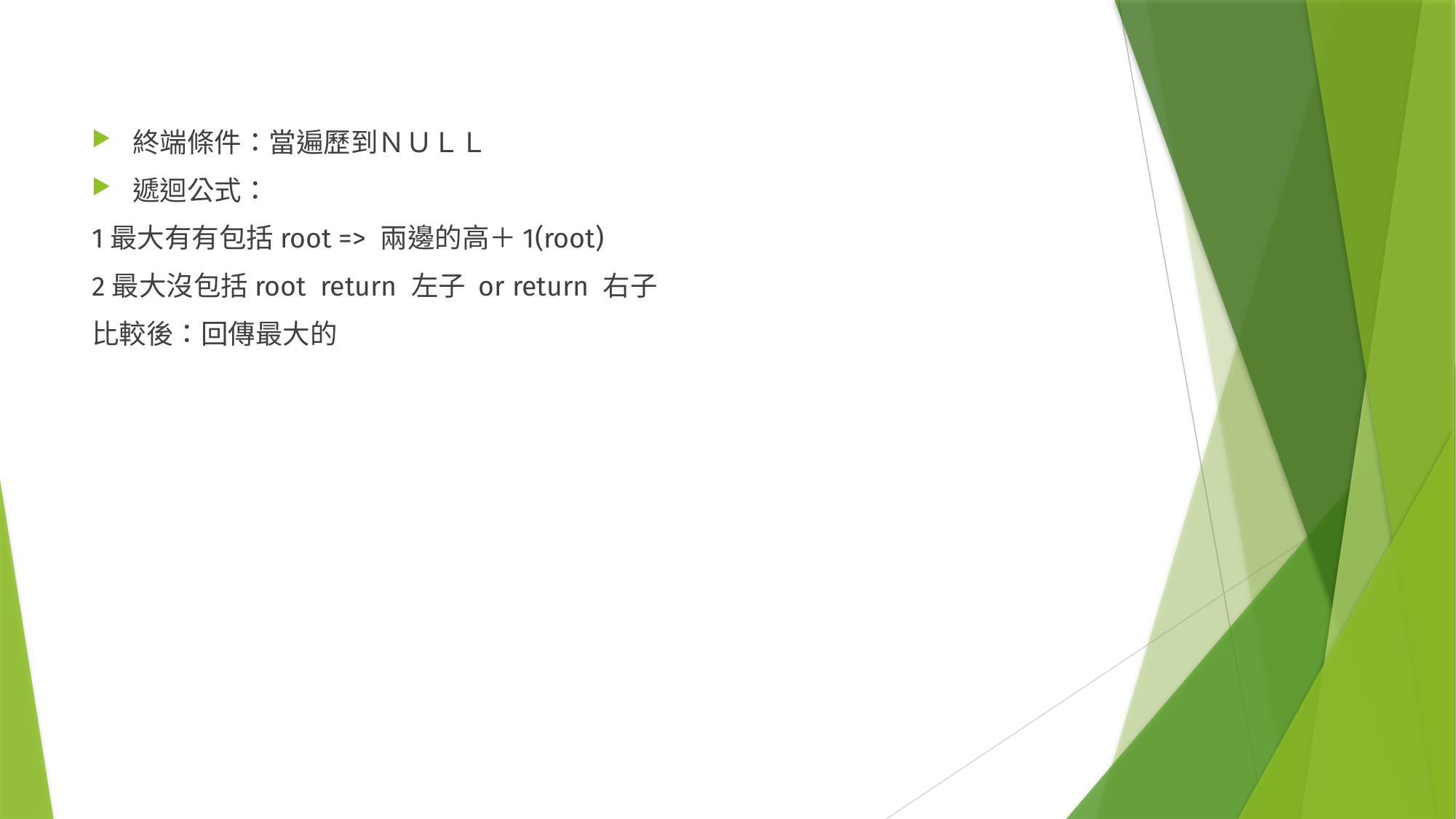

#
終端條件：當遍歷到ＮＵＬＬ
遞迴公式：
1最大有有包括root => 兩邊的高＋1(root)
2最大沒包括root  return 左子 or return 右子
比較後：回傳最大的